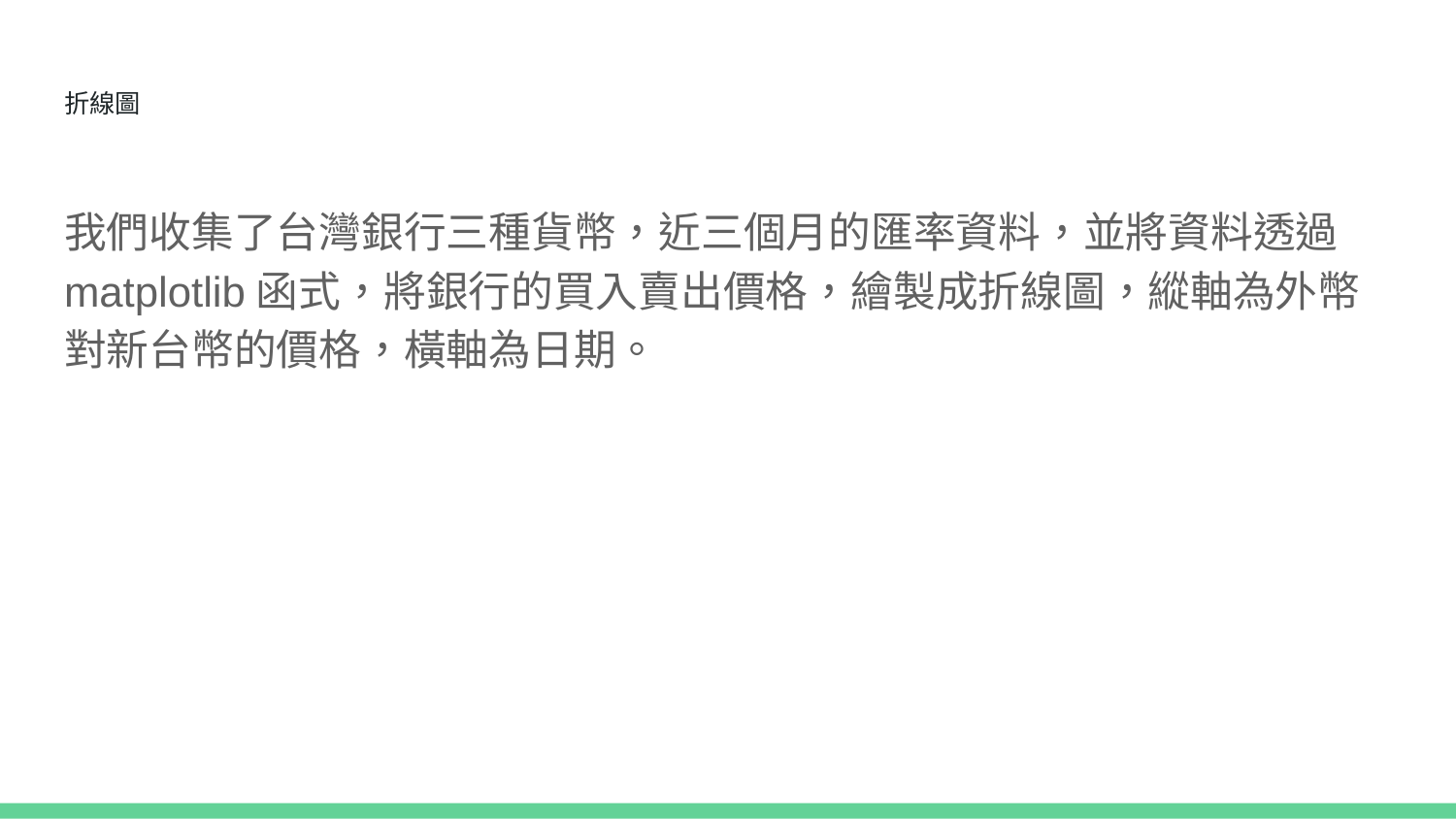

# 折線圖

我們收集了台灣銀行三種貨幣，近三個月的匯率資料，並將資料透過matplotlib函式，將銀行的買入賣出價格，繪製成折線圖，縱軸為外幣對新台幣的價格，橫軸為日期。